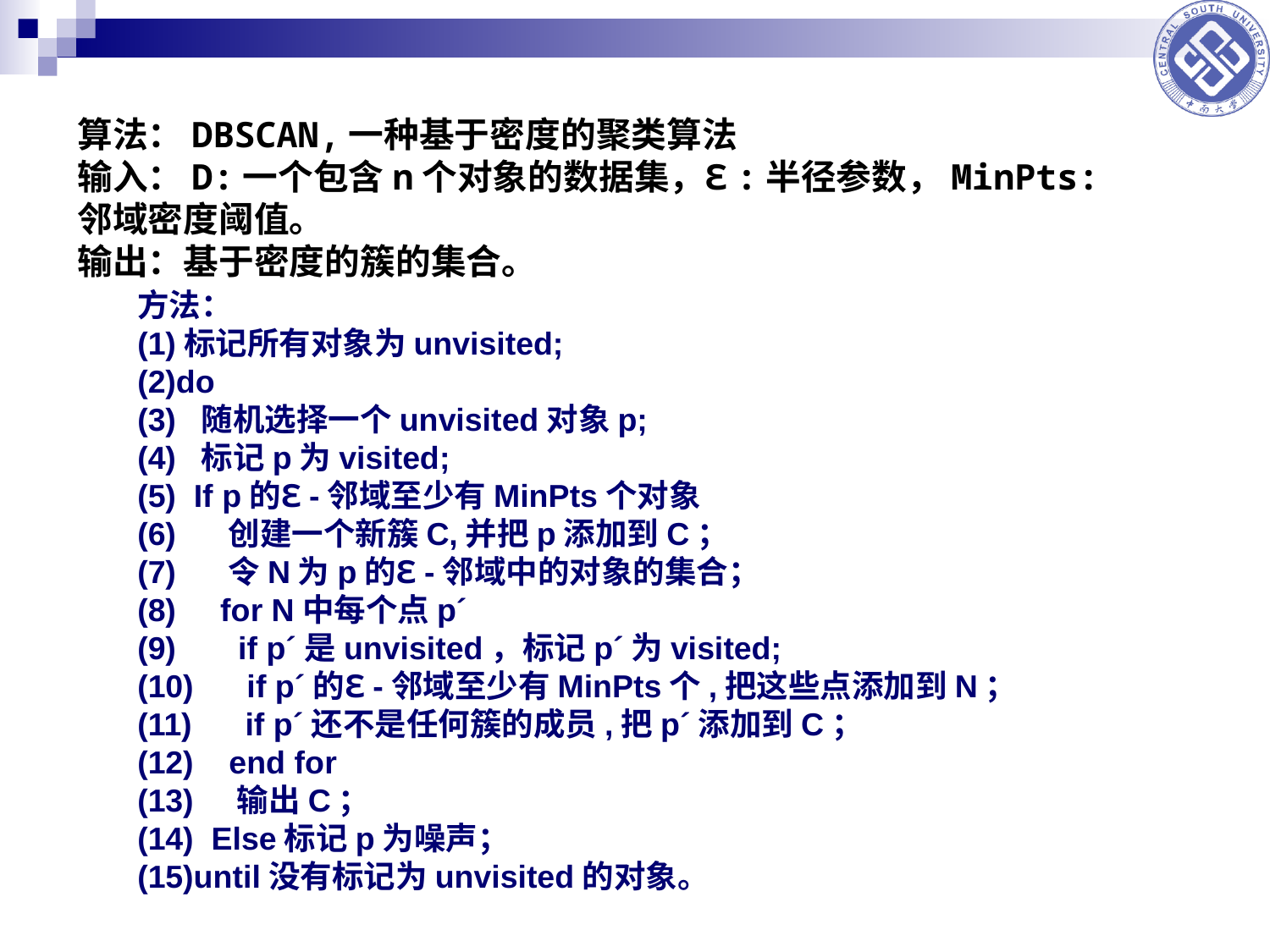

算法：DBSCAN,一种基于密度的聚类算法
输入：D:一个包含n个对象的数据集，ℇ:半径参数，MinPts:邻域密度阈值。
输出：基于密度的簇的集合。
方法：
(1)标记所有对象为unvisited;
(2)do
(3)  随机选择一个unvisited对象p;
(4)  标记p为visited;
(5)  If p的ℇ-邻域至少有MinPts个对象
(6)     创建一个新簇C,并把p添加到C；
(7)     令N为p的ℇ-邻域中的对象的集合；
(8)     for N中每个点p´
(9)       if p´是unvisited，标记p´为visited;
(10)      if p´的ℇ-邻域至少有MinPts个,把这些点添加到N；
(11)      if p´还不是任何簇的成员,把p´添加到C；
(12)    end for
(13)    输出C；
(14)  Else标记p为噪声；
(15)until没有标记为unvisited的对象。